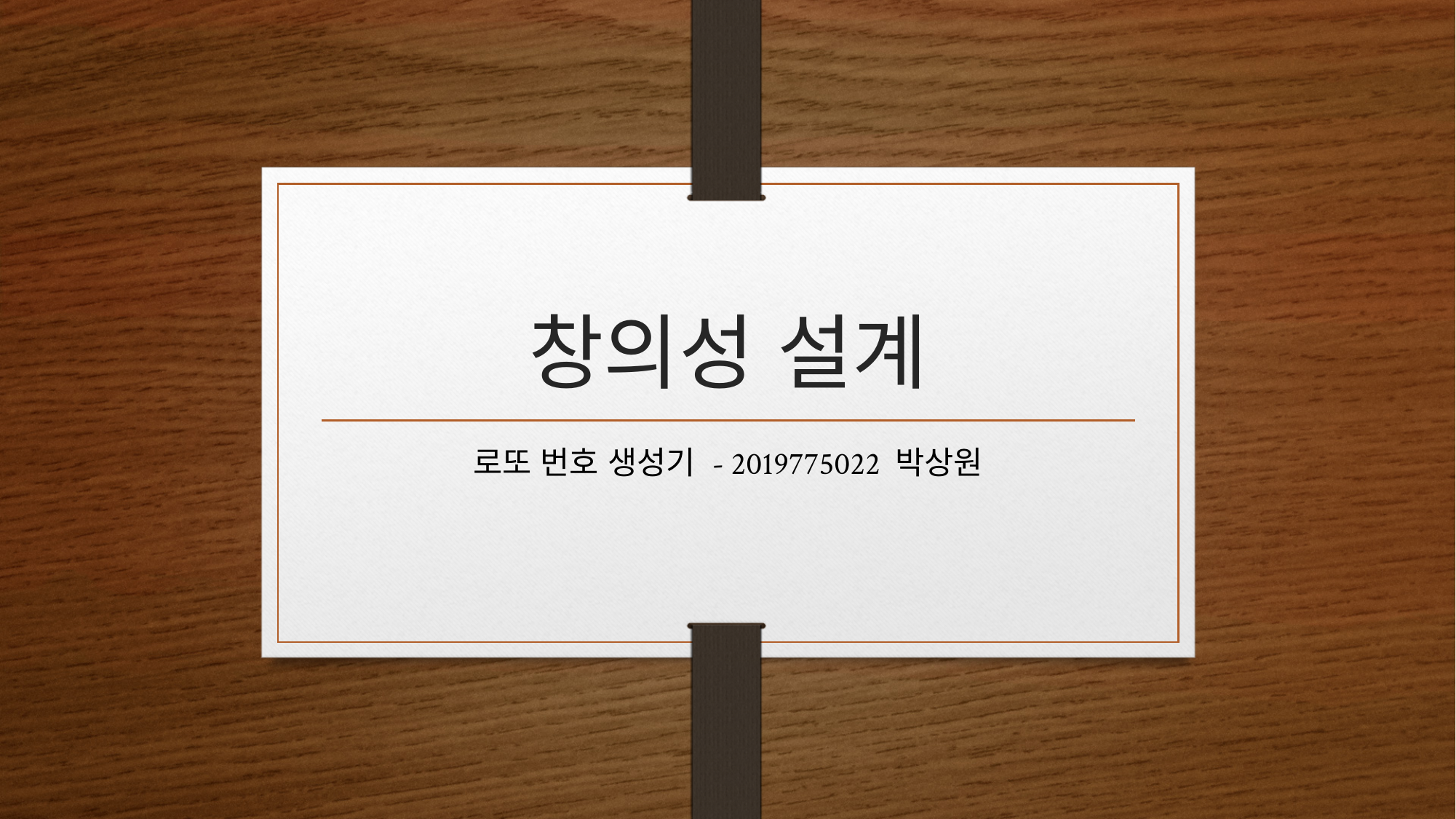

# 창의성 설계
로또 번호 생성기 - 2019775022 박상원